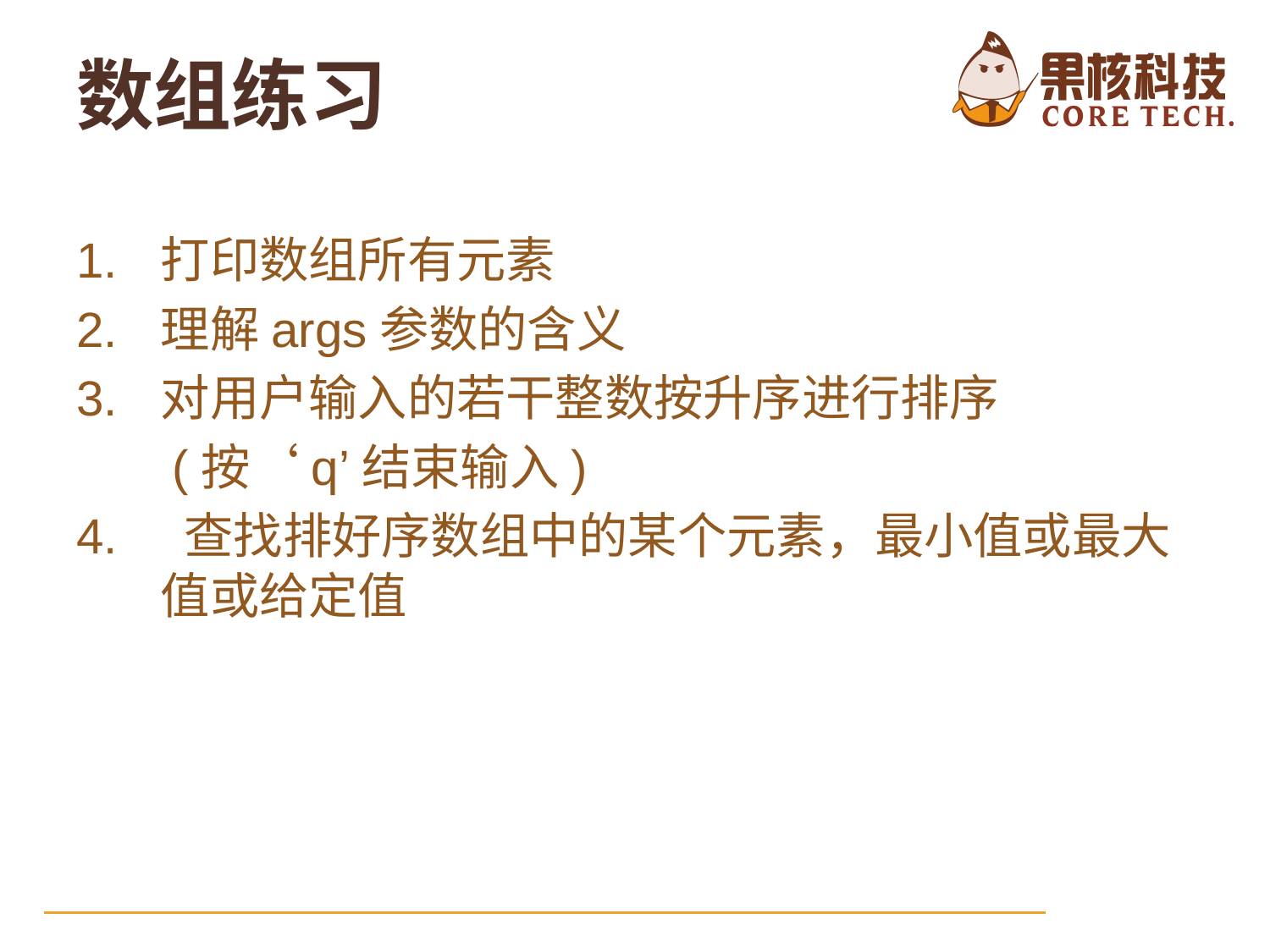

数组练习
打印数组所有元素
理解args参数的含义
对用户输入的若干整数按升序进行排序
       (按‘q’结束输入)
4.    查找排好序数组中的某个元素，最小值或最大值或给定值